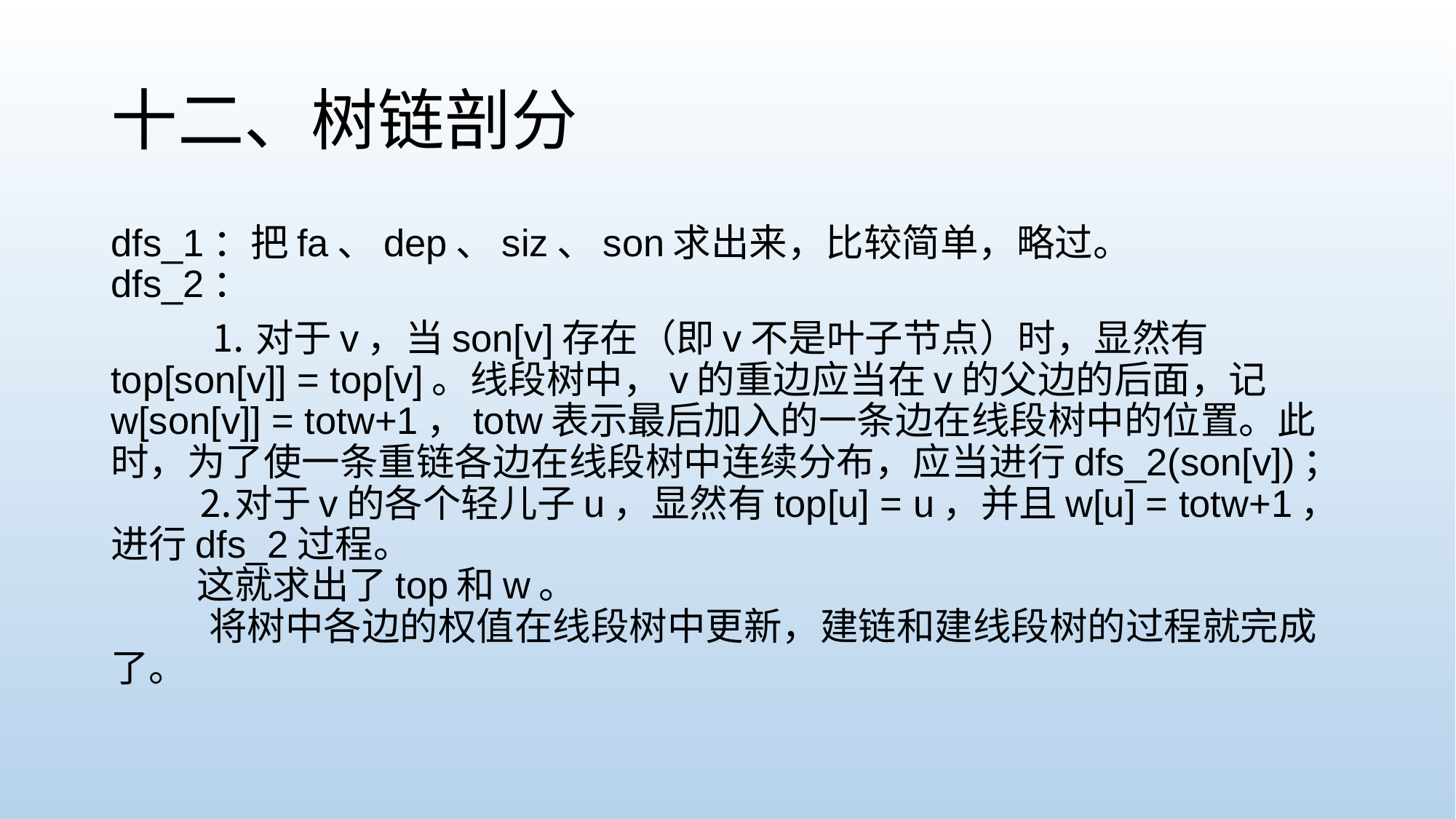

# 十二、树链剖分
dfs_1：把fa、dep、siz、son求出来，比较简单，略过。
dfs_2：
	⒈对于v，当son[v]存在（即v不是叶子节点）时，显然有top[son[v]] = top[v]。线段树中，v的重边应当在v的父边的后面，记w[son[v]] = totw+1，totw表示最后加入的一条边在线段树中的位置。此时，为了使一条重链各边在线段树中连续分布，应当进行dfs_2(son[v])；
          ⒉对于v的各个轻儿子u，显然有top[u] = u，并且w[u] = totw+1，进行dfs_2过程。
          这就求出了top和w。
	将树中各边的权值在线段树中更新，建链和建线段树的过程就完成了。